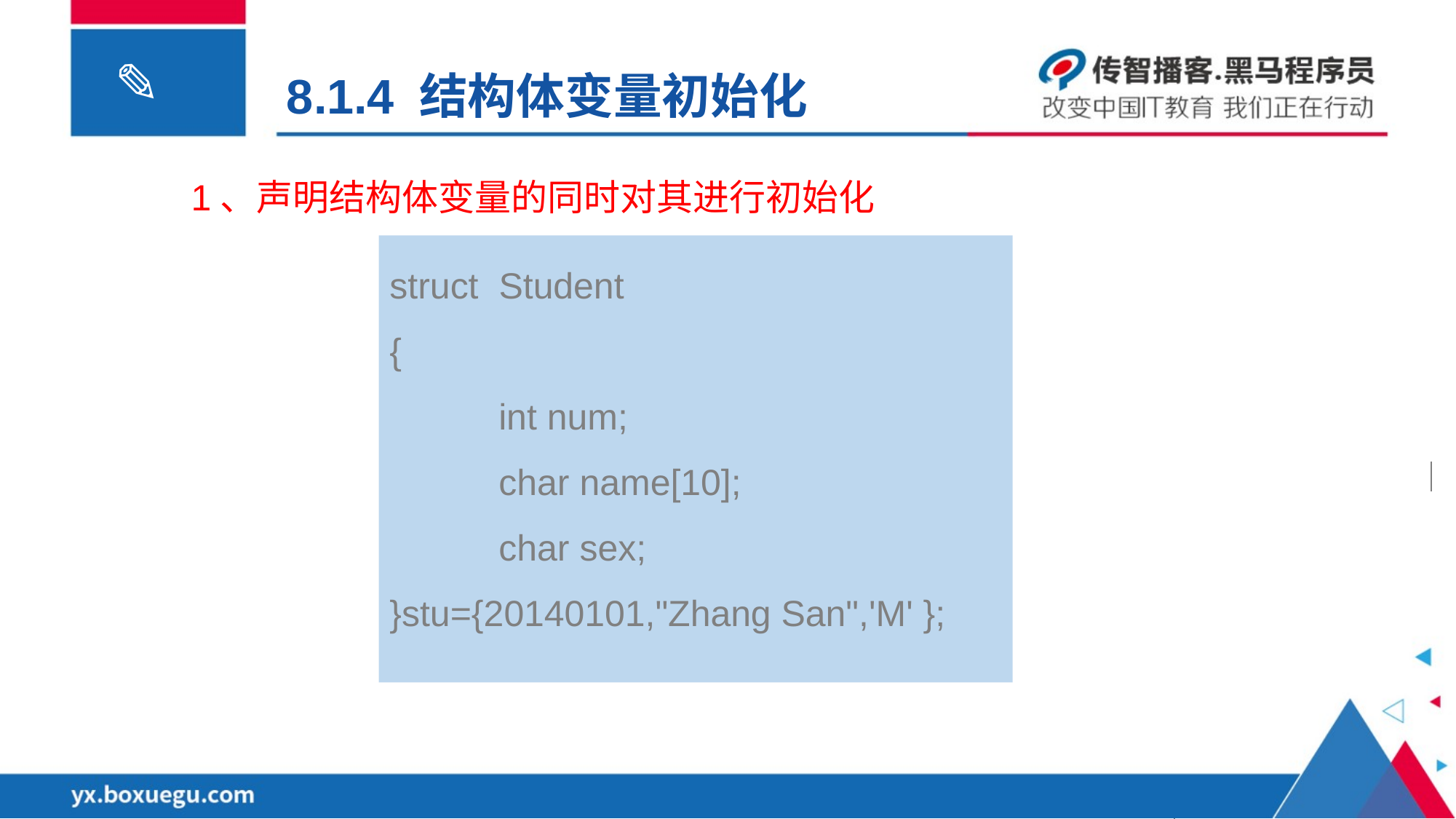

8.1.4 结构体变量初始化
1、声明结构体变量的同时对其进行初始化
struct  Student
{
	int num;
	char name[10];
	char sex;
}stu={20140101,"Zhang San",'M' };